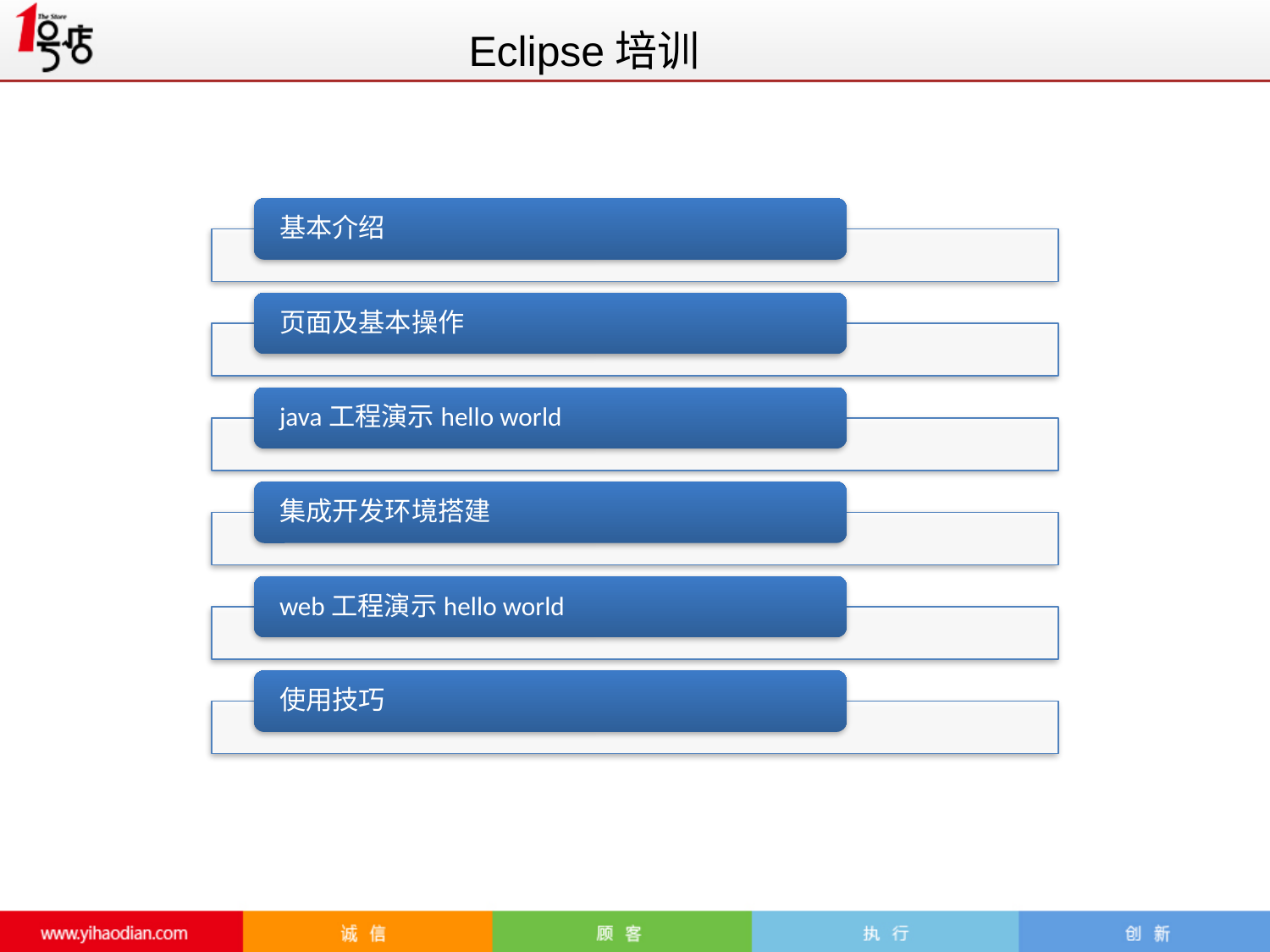

# Eclipse培训
基本介绍
页面及基本操作
java工程演示hello world
集成开发环境搭建
web工程演示hello world
使用技巧